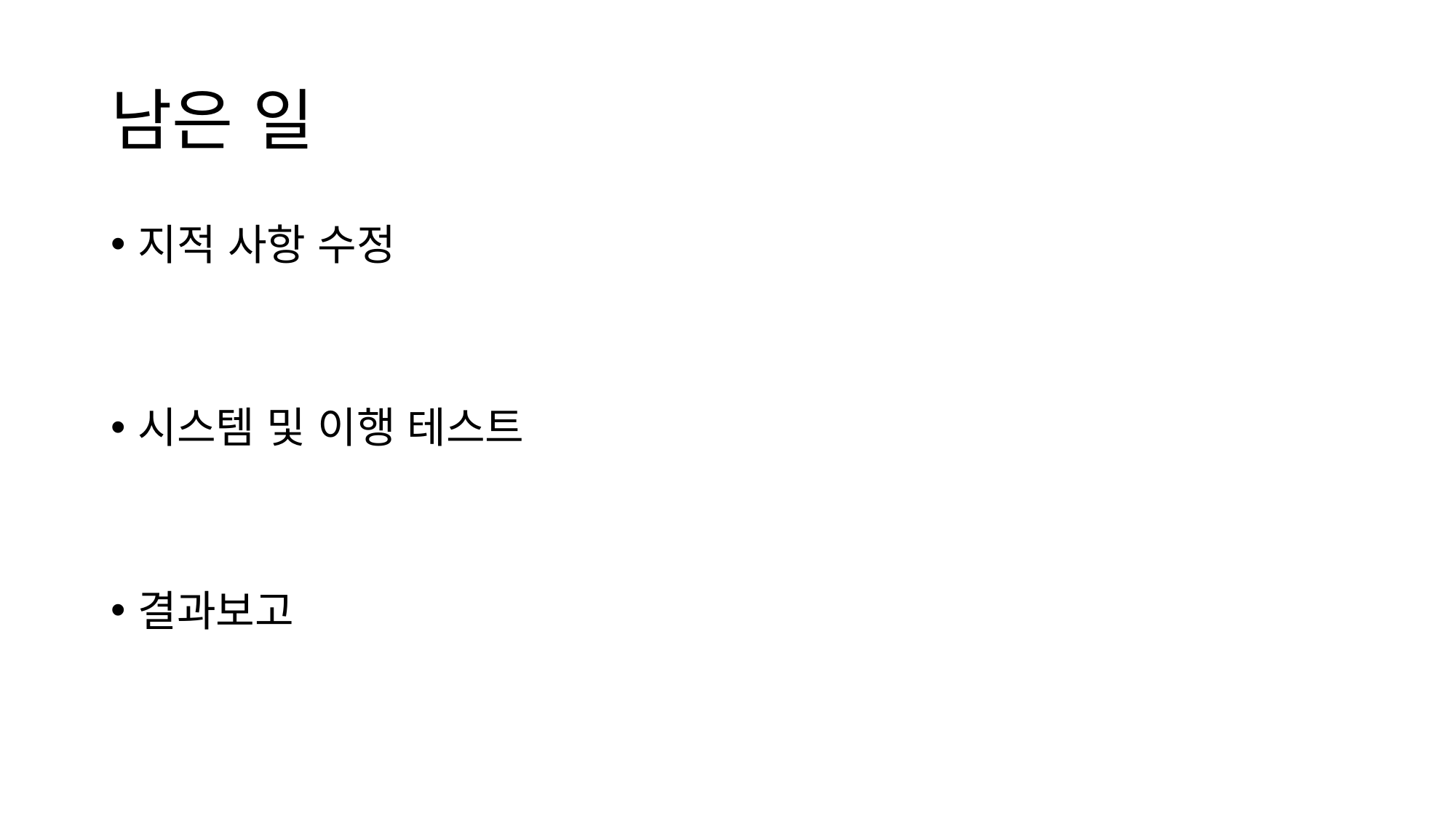

# 남은 일
지적 사항 수정

시스템 및 이행 테스트

결과보고